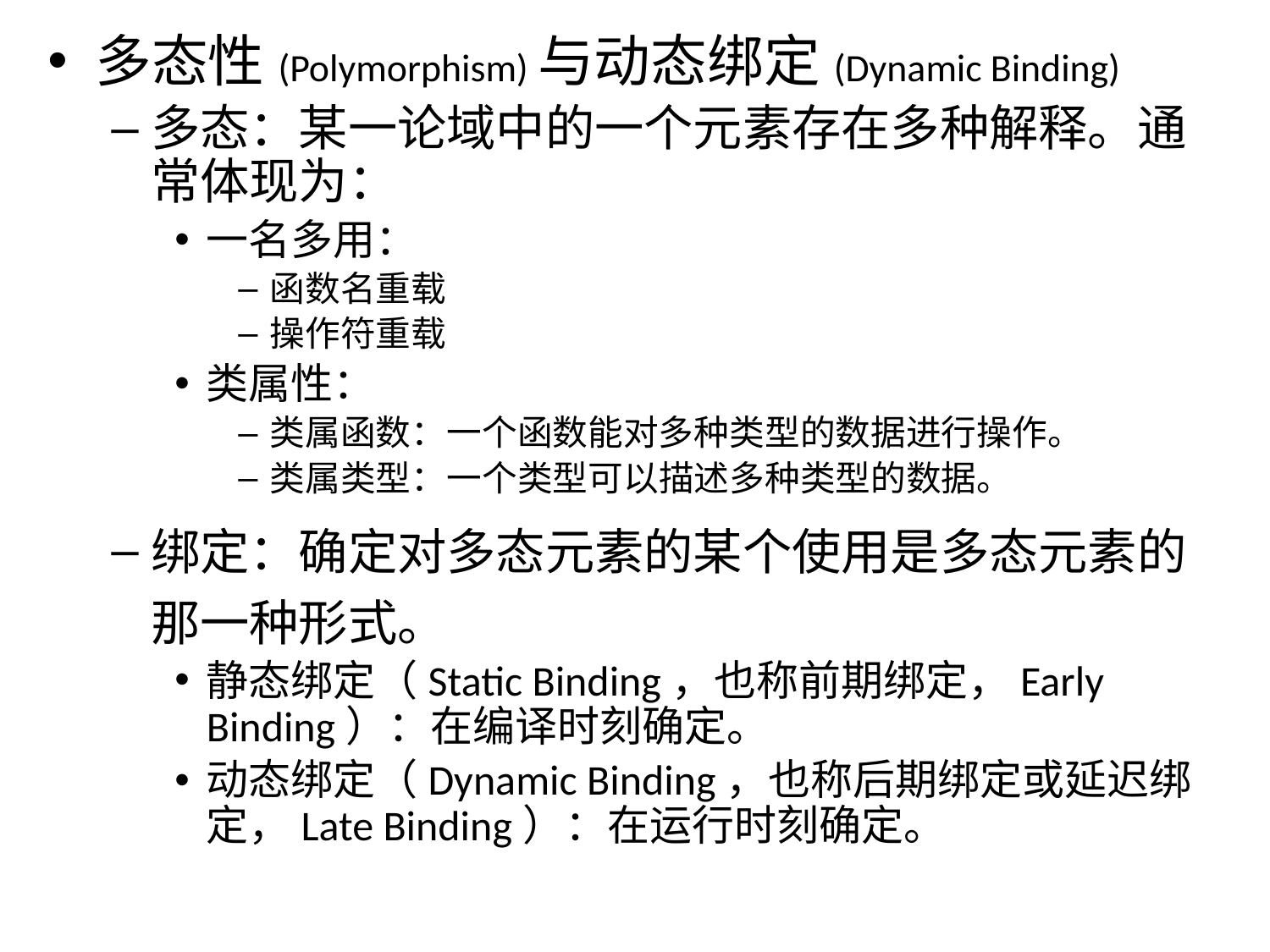

多态性(Polymorphism)与动态绑定(Dynamic Binding)
多态：某一论域中的一个元素存在多种解释。通常体现为：
一名多用：
函数名重载
操作符重载
类属性：
类属函数：一个函数能对多种类型的数据进行操作。
类属类型：一个类型可以描述多种类型的数据。
绑定：确定对多态元素的某个使用是多态元素的那一种形式。
静态绑定（Static Binding，也称前期绑定，Early Binding）：在编译时刻确定。
动态绑定（Dynamic Binding，也称后期绑定或延迟绑定，Late Binding）：在运行时刻确定。